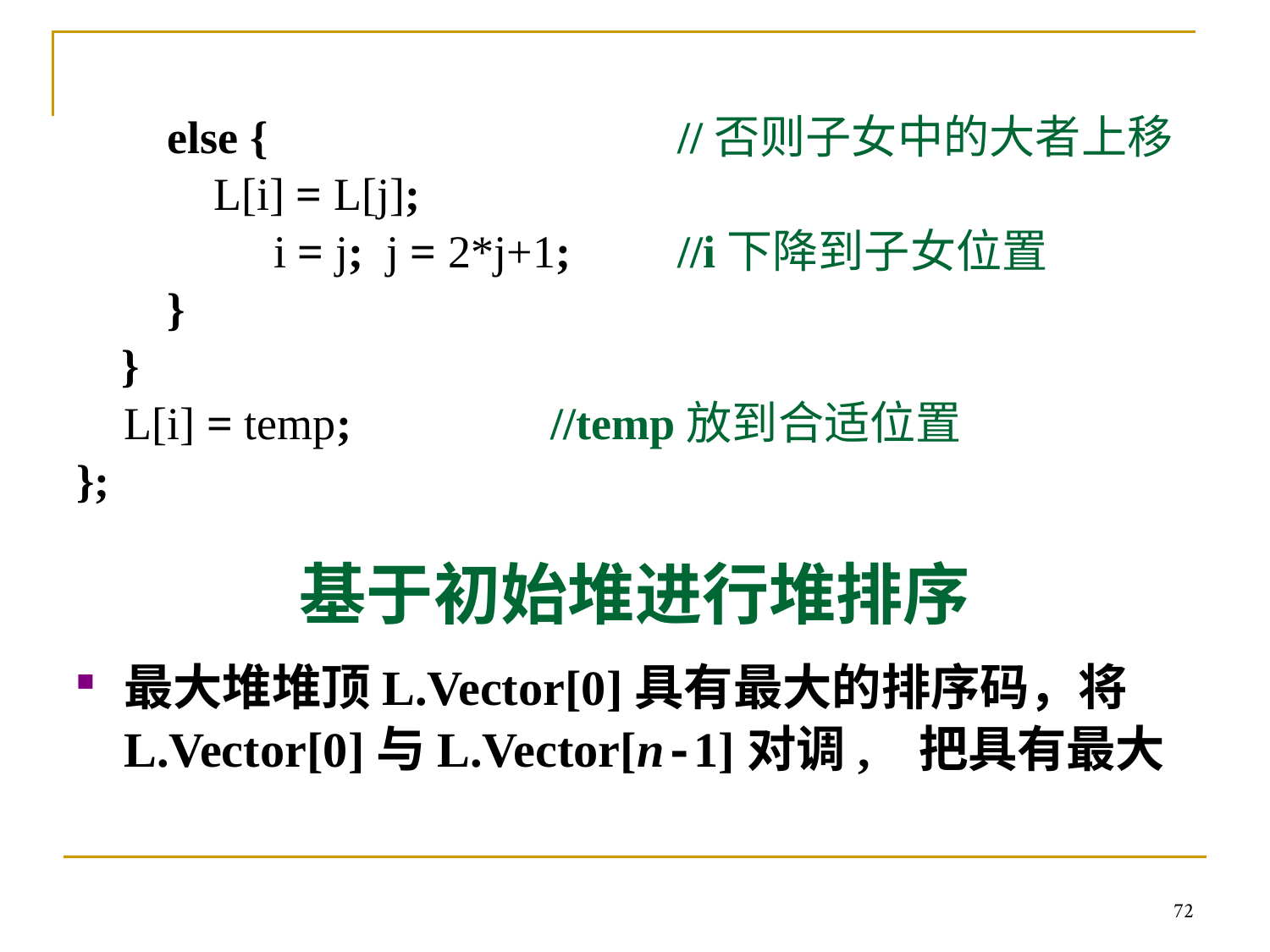

else {			    //否则子女中的大者上移
            L[i] = L[j];
		  i = j;  j = 2*j+1;  	    //i下降到子女位置
        }
    }
	L[i] = temp;		    //temp放到合适位置
};

最大堆堆顶L.Vector[0]具有最大的排序码，将L.Vector[0]与L.Vector[n-1]对调,   把具有最大
# 基于初始堆进行堆排序
72